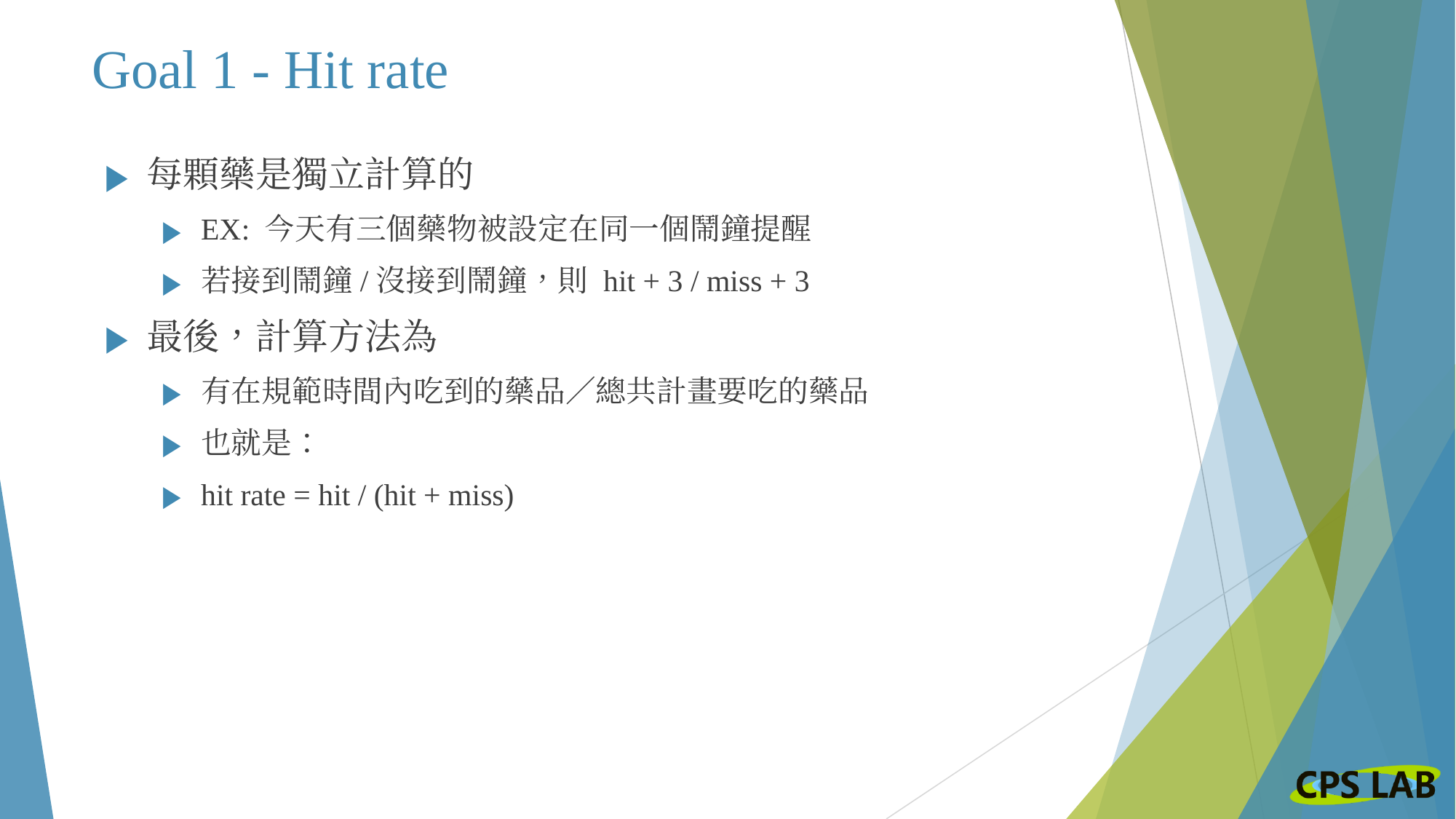

# Goal 1 - Hit rate
每顆藥是獨立計算的
EX: 今天有三個藥物被設定在同一個鬧鐘提醒
若接到鬧鐘/沒接到鬧鐘，則 hit + 3 / miss + 3
最後，計算方法為
有在規範時間內吃到的藥品／總共計畫要吃的藥品
也就是：
hit rate = hit / (hit + miss)